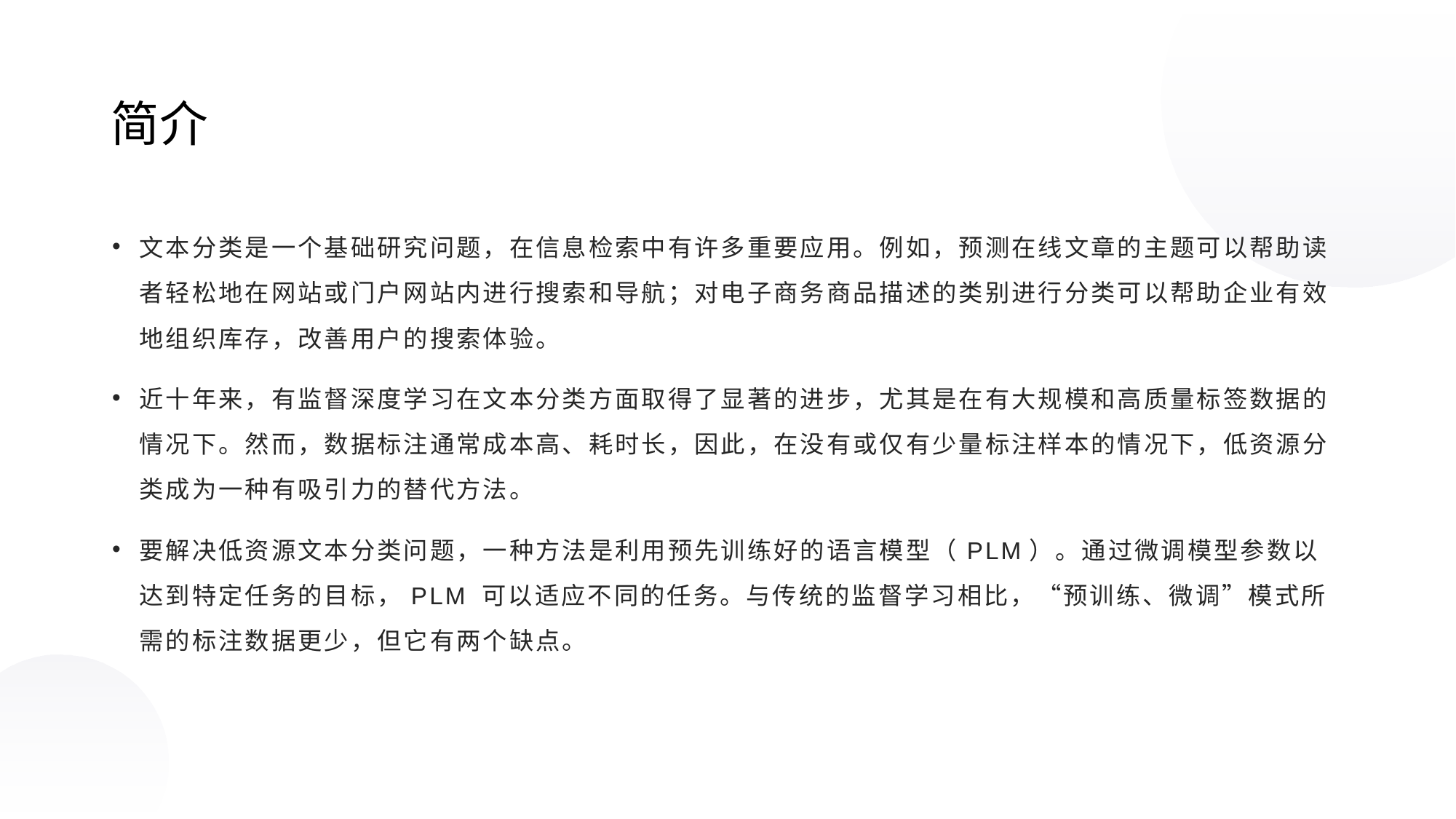

简介
文本分类是一个基础研究问题，在信息检索中有许多重要应用。例如，预测在线文章的主题可以帮助读者轻松地在网站或门户网站内进行搜索和导航；对电子商务商品描述的类别进行分类可以帮助企业有效地组织库存，改善用户的搜索体验。
近十年来，有监督深度学习在文本分类方面取得了显著的进步，尤其是在有大规模和高质量标签数据的情况下。然而，数据标注通常成本高、耗时长，因此，在没有或仅有少量标注样本的情况下，低资源分类成为一种有吸引力的替代方法。
要解决低资源文本分类问题，一种方法是利用预先训练好的语言模型（PLM）。通过微调模型参数以达到特定任务的目标，PLM 可以适应不同的任务。与传统的监督学习相比，“预训练、微调”模式所需的标注数据更少，但它有两个缺点。